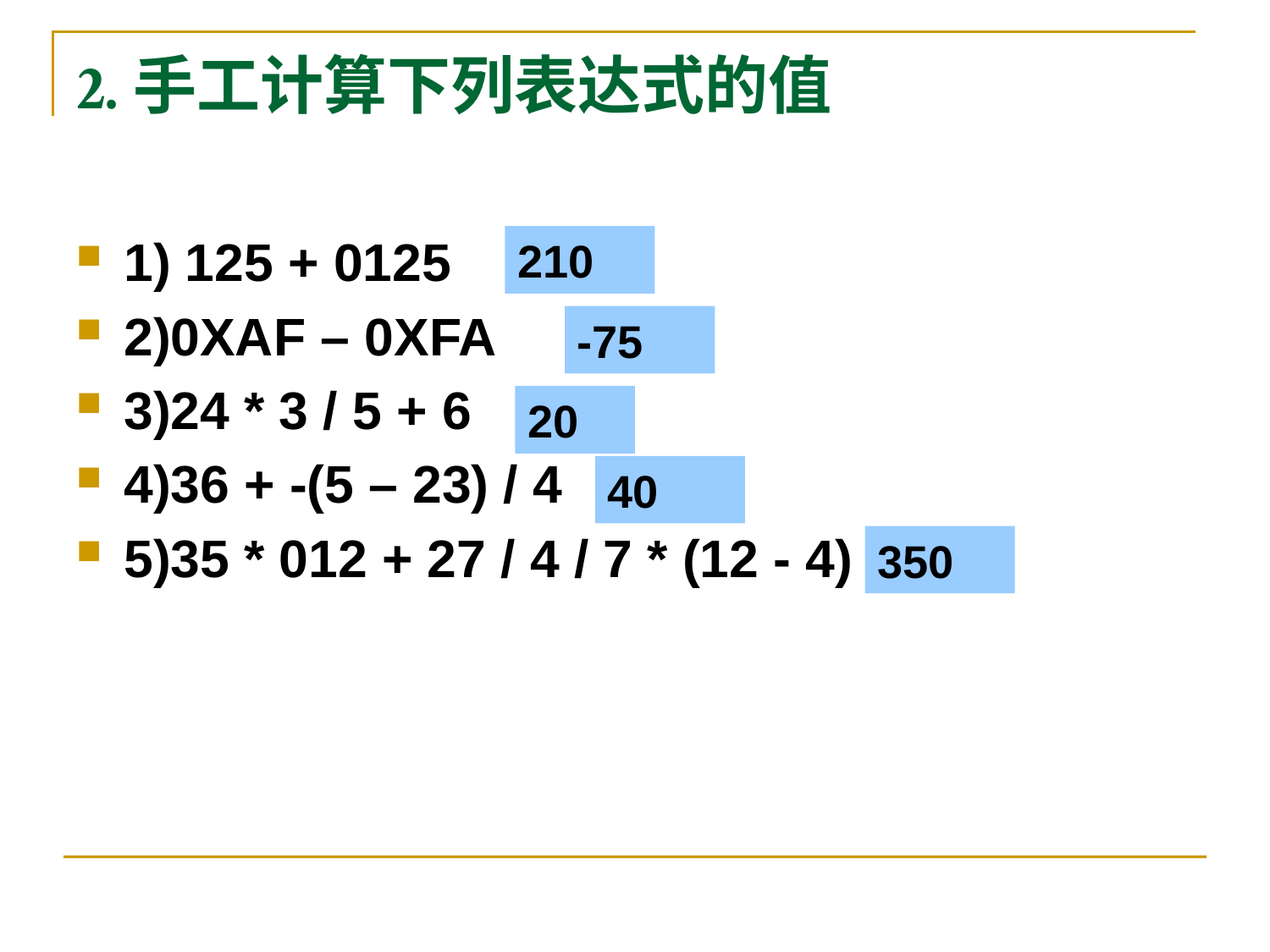

# 2.手工计算下列表达式的值
1) 125 + 0125
2)0XAF – 0XFA
3)24 * 3 / 5 + 6
4)36 + -(5 – 23) / 4
5)35 * 012 + 27 / 4 / 7 * (12 - 4)
210
-75
20
40
350